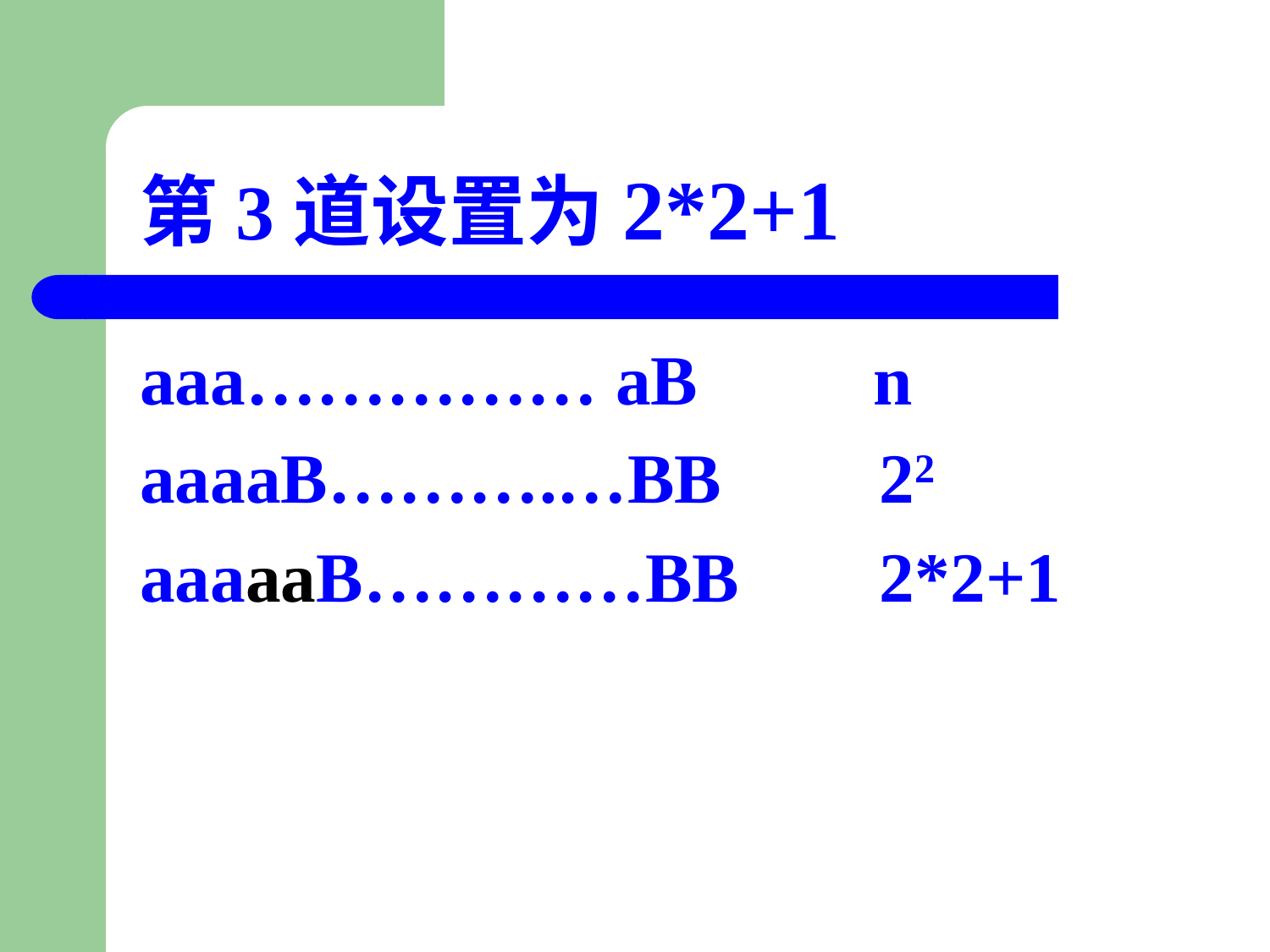

第3道设置为2*2+1
aaa…………… aB          n
aaaaB……….…BB         22
aaaaaB…………BB        2*2+1